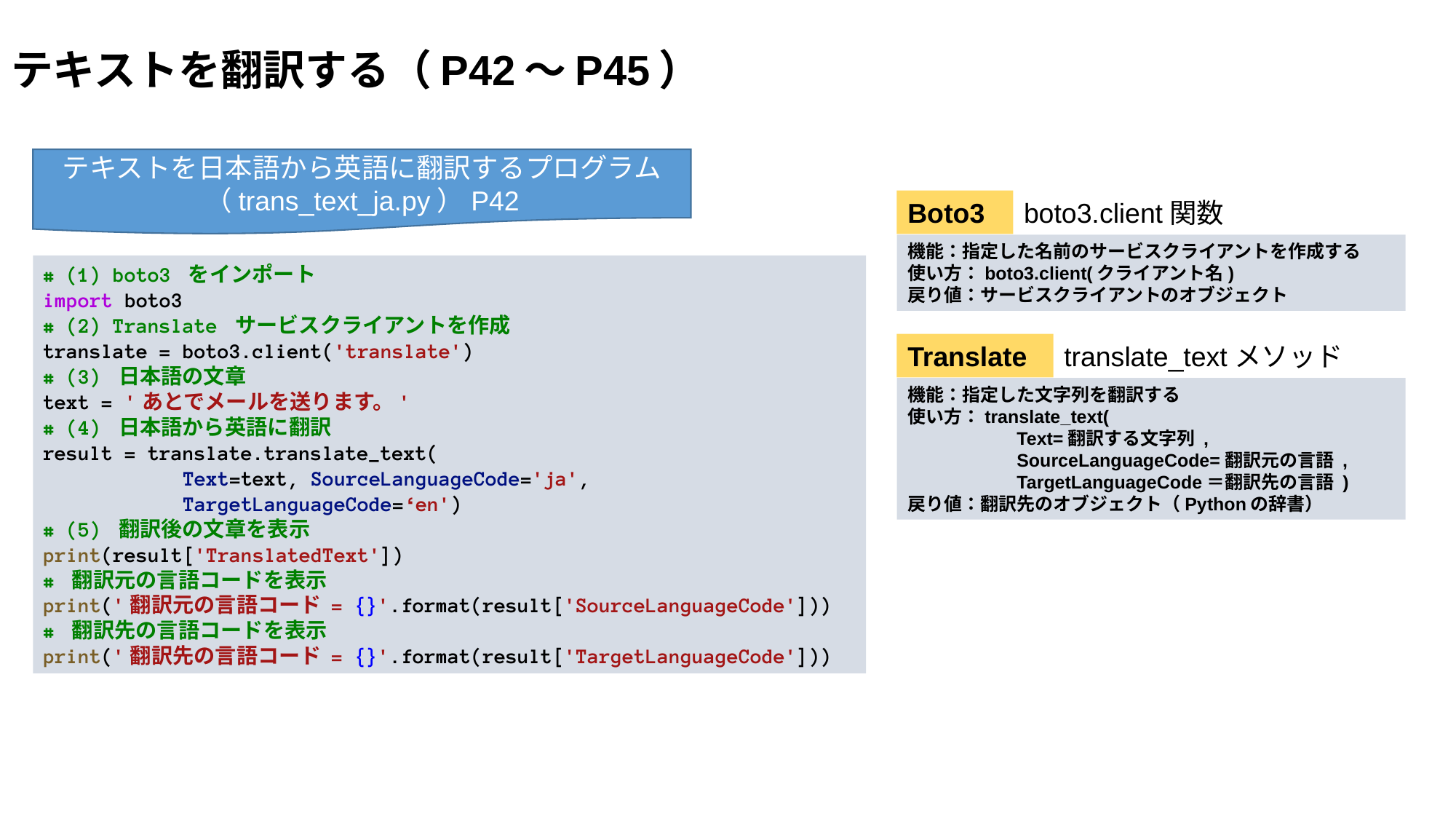

テキストを翻訳する（P42～P45）
テキストを日本語から英語に翻訳するプログラム（trans_text_ja.py）P42
Boto3
boto3.client関数
機能：指定した名前のサービスクライアントを作成する
使い方：boto3.client(クライアント名)
戻り値：サービスクライアントのオブジェクト
# (1) boto3 をインポート
import boto3
# (2) Translate サービスクライアントを作成
translate = boto3.client('translate')
# (3) 日本語の文章
text = 'あとでメールを送ります。'
# (4) 日本語から英語に翻訳
result = translate.translate_text(
            Text=text, SourceLanguageCode='ja',
            TargetLanguageCode=‘en')
# (5) 翻訳後の文章を表示
print(result['TranslatedText'])
# 翻訳元の言語コードを表示
print('翻訳元の言語コード = {}'.format(result['SourceLanguageCode']))
# 翻訳先の言語コードを表示
print('翻訳先の言語コード = {}'.format(result['TargetLanguageCode']))
Translate
translate_textメソッド
機能：指定した文字列を翻訳する
使い方：translate_text(
	Text=翻訳する文字列 ,
	SourceLanguageCode=翻訳元の言語 ,
	TargetLanguageCode＝翻訳先の言語 )
戻り値：翻訳先のオブジェクト（Pythonの辞書）